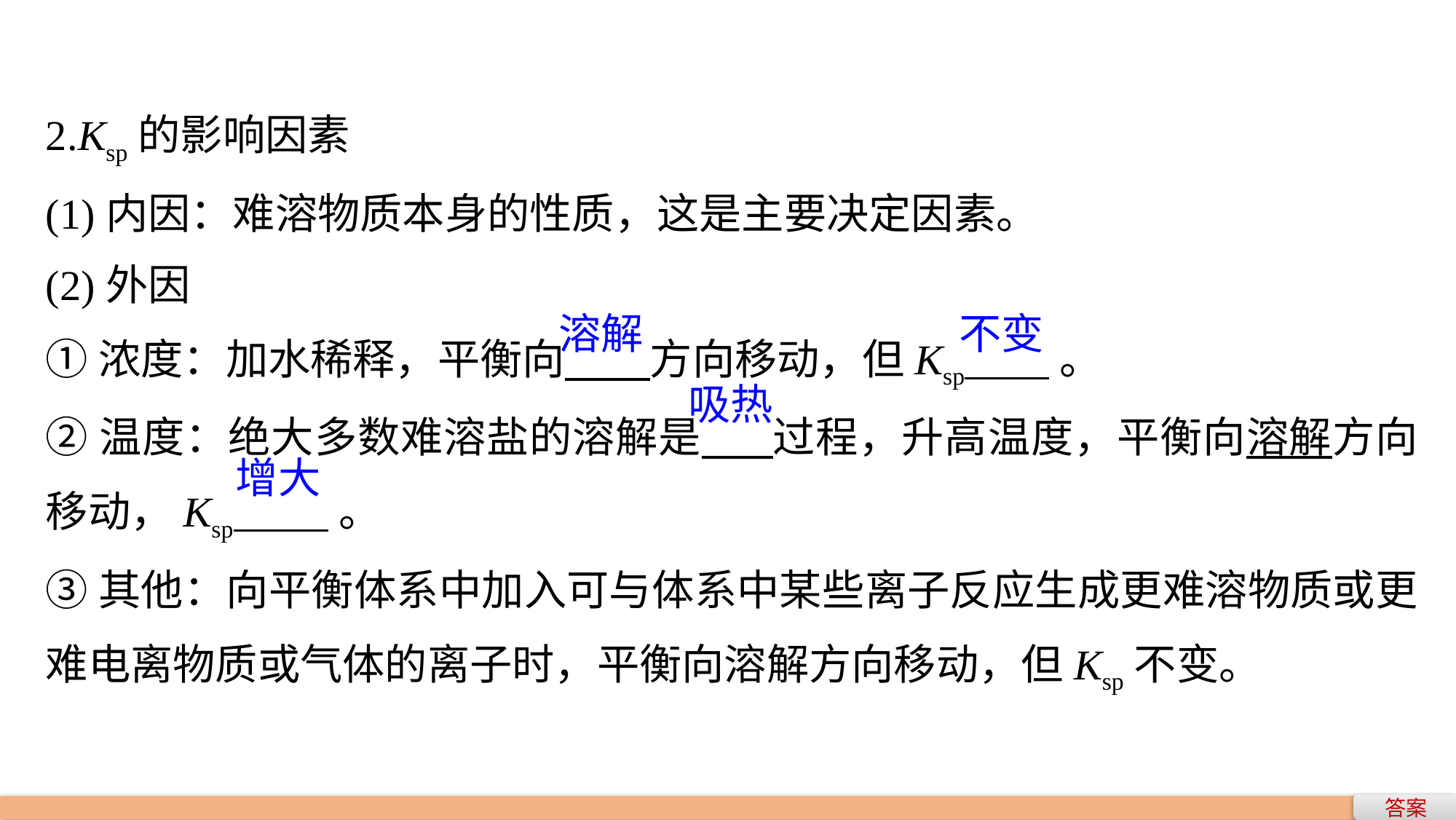

2.Ksp的影响因素
(1)内因：难溶物质本身的性质，这是主要决定因素。
(2)外因
①浓度：加水稀释，平衡向         方向移动，但Ksp        。
②温度：绝大多数难溶盐的溶解是       过程，升高温度，平衡向溶解方向移动，Ksp         。
③其他：向平衡体系中加入可与体系中某些离子反应生成更难溶物质或更难电离物质或气体的离子时，平衡向溶解方向移动，但Ksp不变。
溶解
不变
吸热
增大
答案